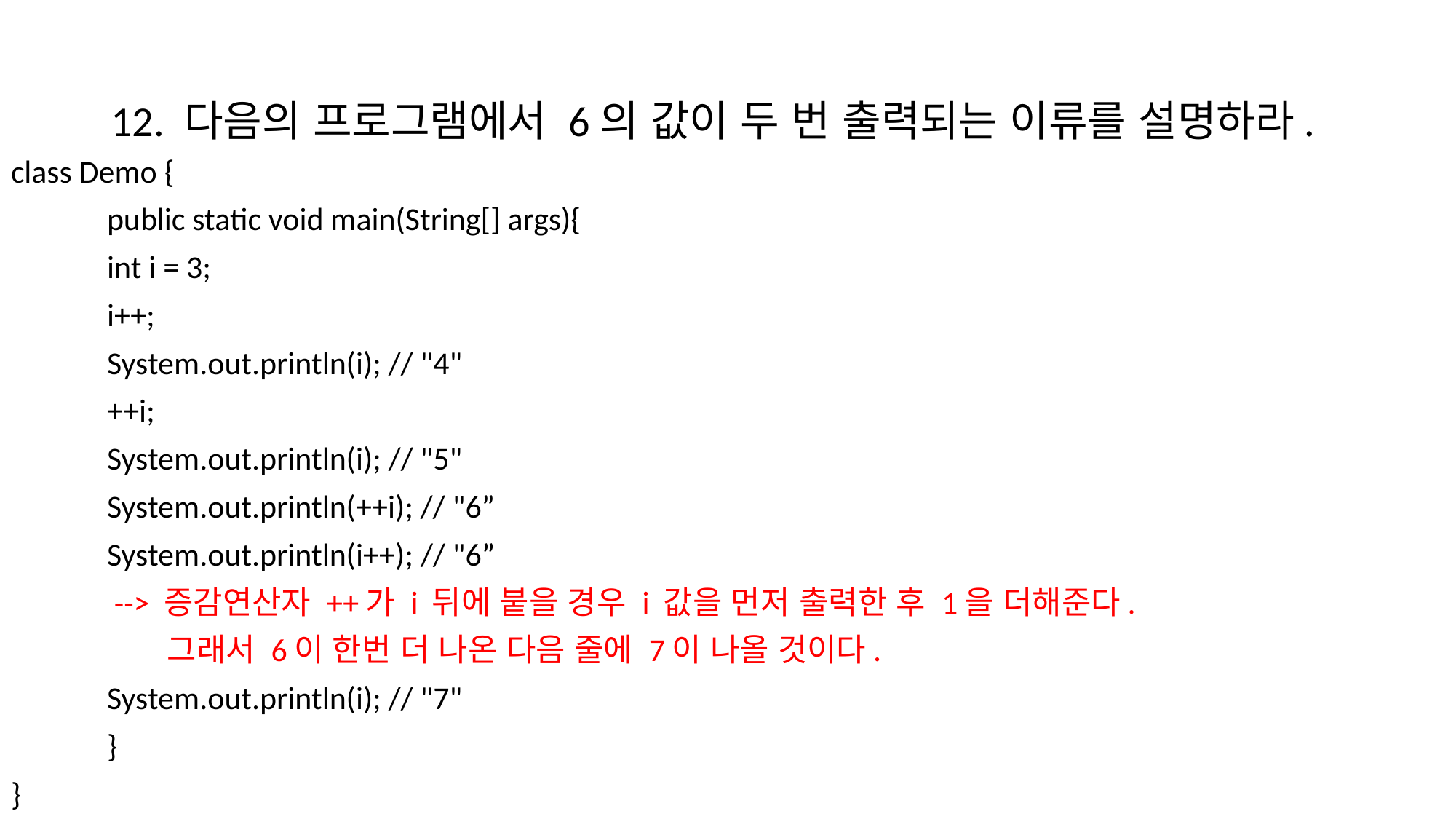

# 12. 다음의 프로그램에서 6의 값이 두 번 출력되는 이류를 설명하라.
class Demo {
	public static void main(String[] args){
		int i = 3;
		i++;
		System.out.println(i); // "4"
		++i;
		System.out.println(i); // "5"
		System.out.println(++i); // "6”
		System.out.println(i++); // "6”
	 --> 증감연산자 ++가 i 뒤에 붙을 경우 i 값을 먼저 출력한 후 1을 더해준다.
	      그래서 6이 한번 더 나온 다음 줄에 7이 나올 것이다.
		System.out.println(i); // "7"
	}
}